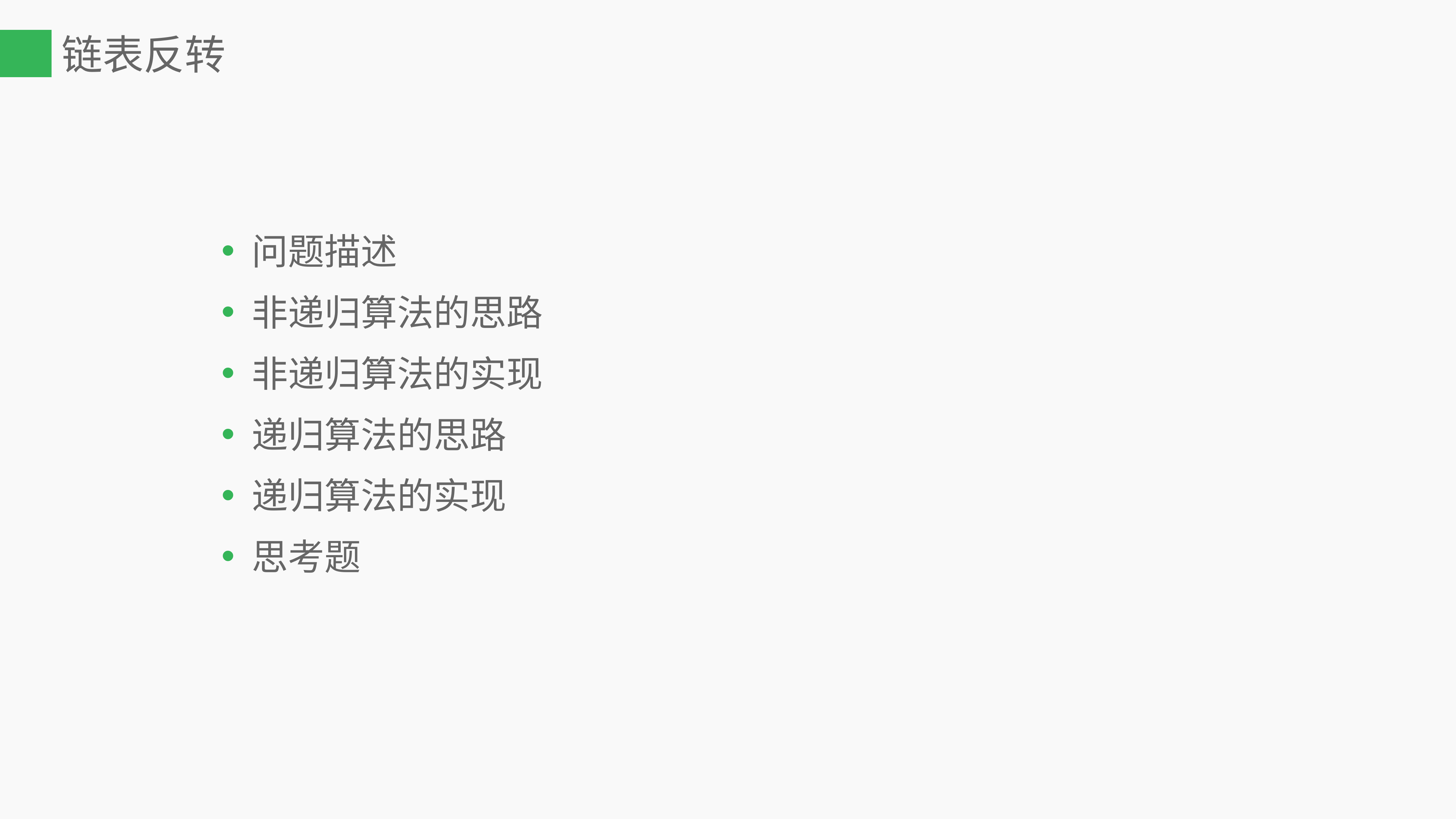

# 链表反转
问题描述
非递归算法的思路
非递归算法的实现
递归算法的思路
递归算法的实现
思考题